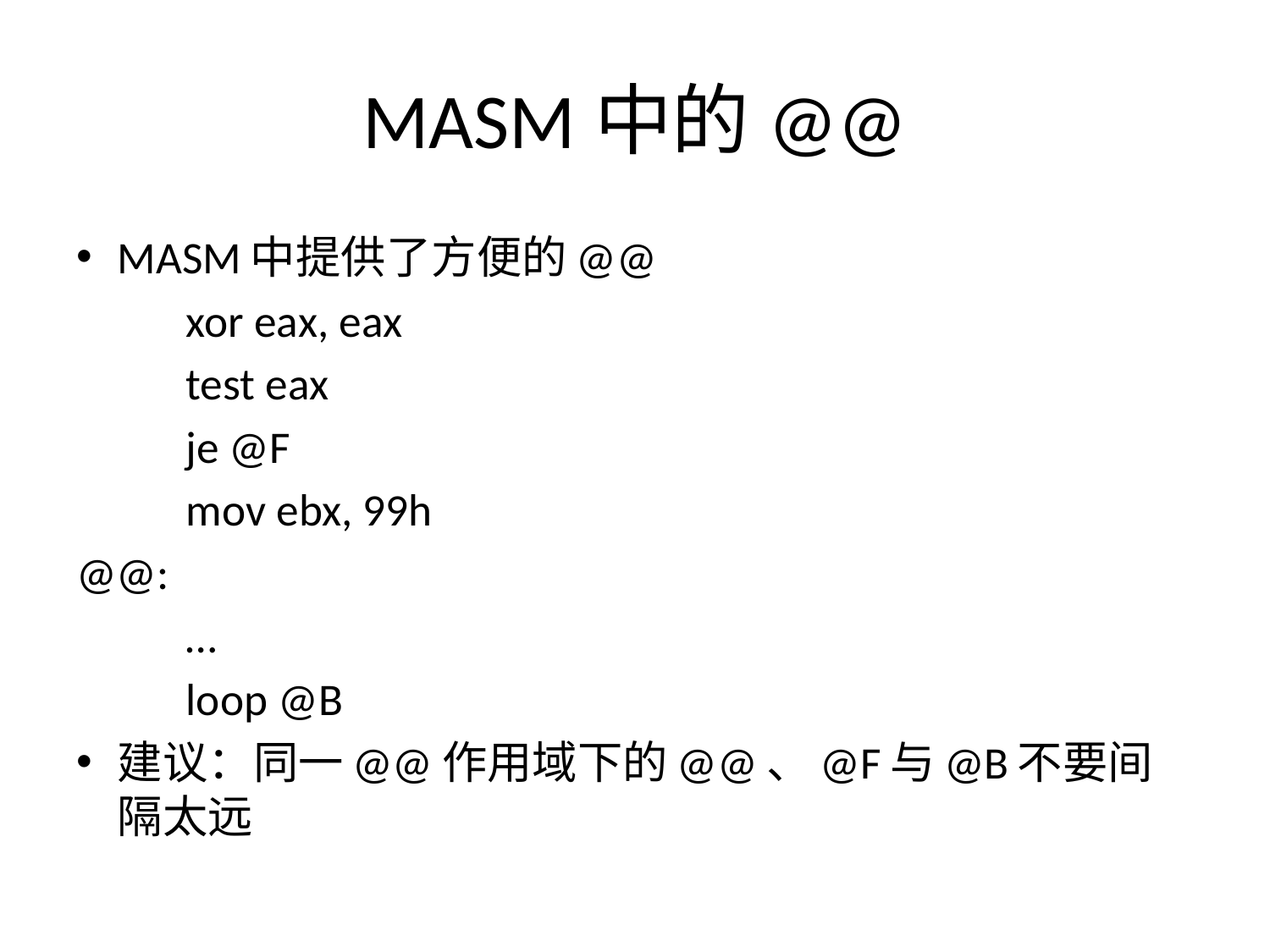

# MASM中的@@
MASM中提供了方便的@@
xor eax, eax
test eax
je @F
mov ebx, 99h
@@:
…
loop @B
建议：同一@@作用域下的@@、@F与@B不要间隔太远